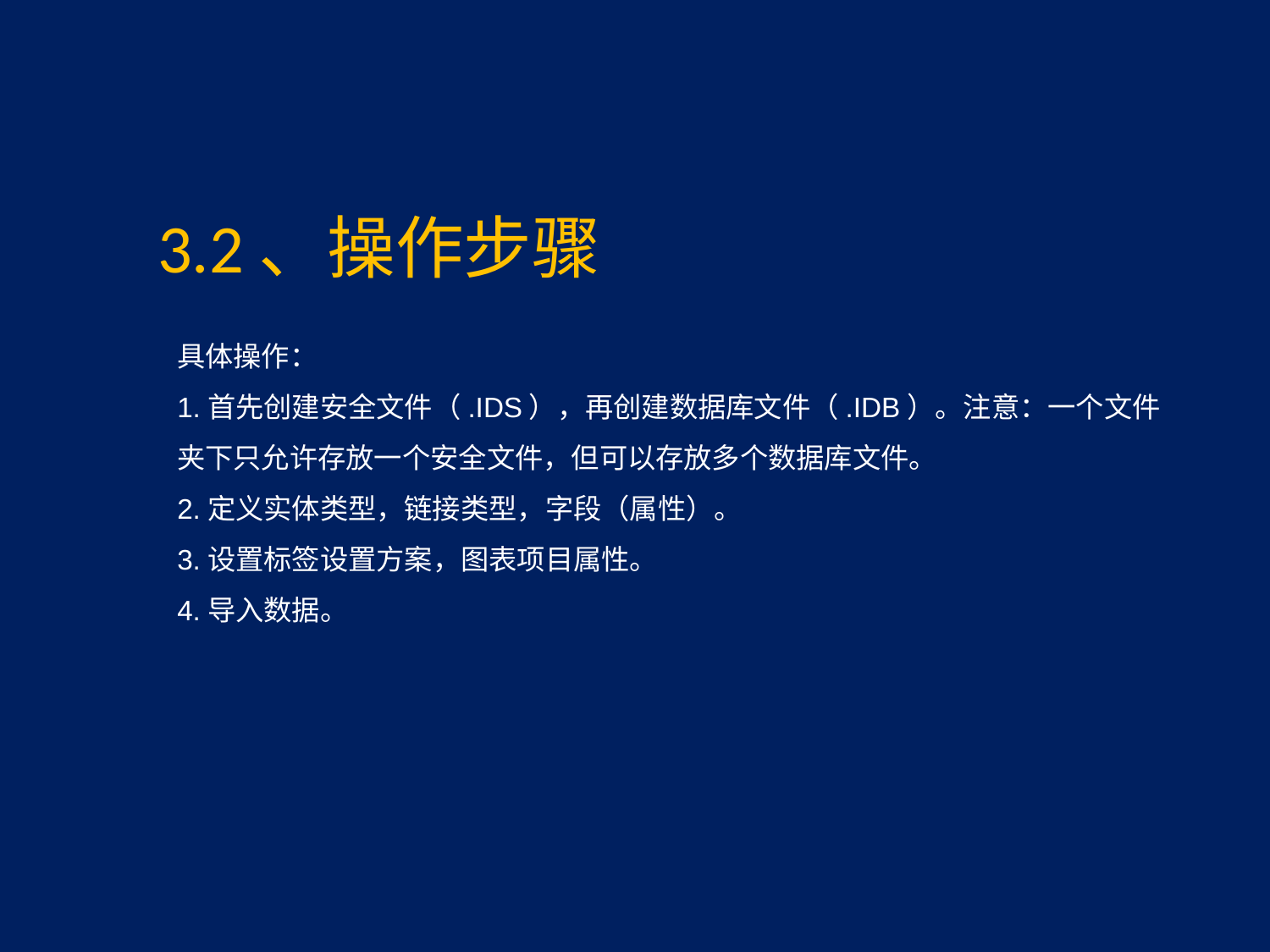

# 3.2、操作步骤
具体操作：
1.首先创建安全文件（.IDS），再创建数据库文件（.IDB）。注意：一个文件夹下只允许存放一个安全文件，但可以存放多个数据库文件。
2.定义实体类型，链接类型，字段（属性）。
3.设置标签设置方案，图表项目属性。
4.导入数据。